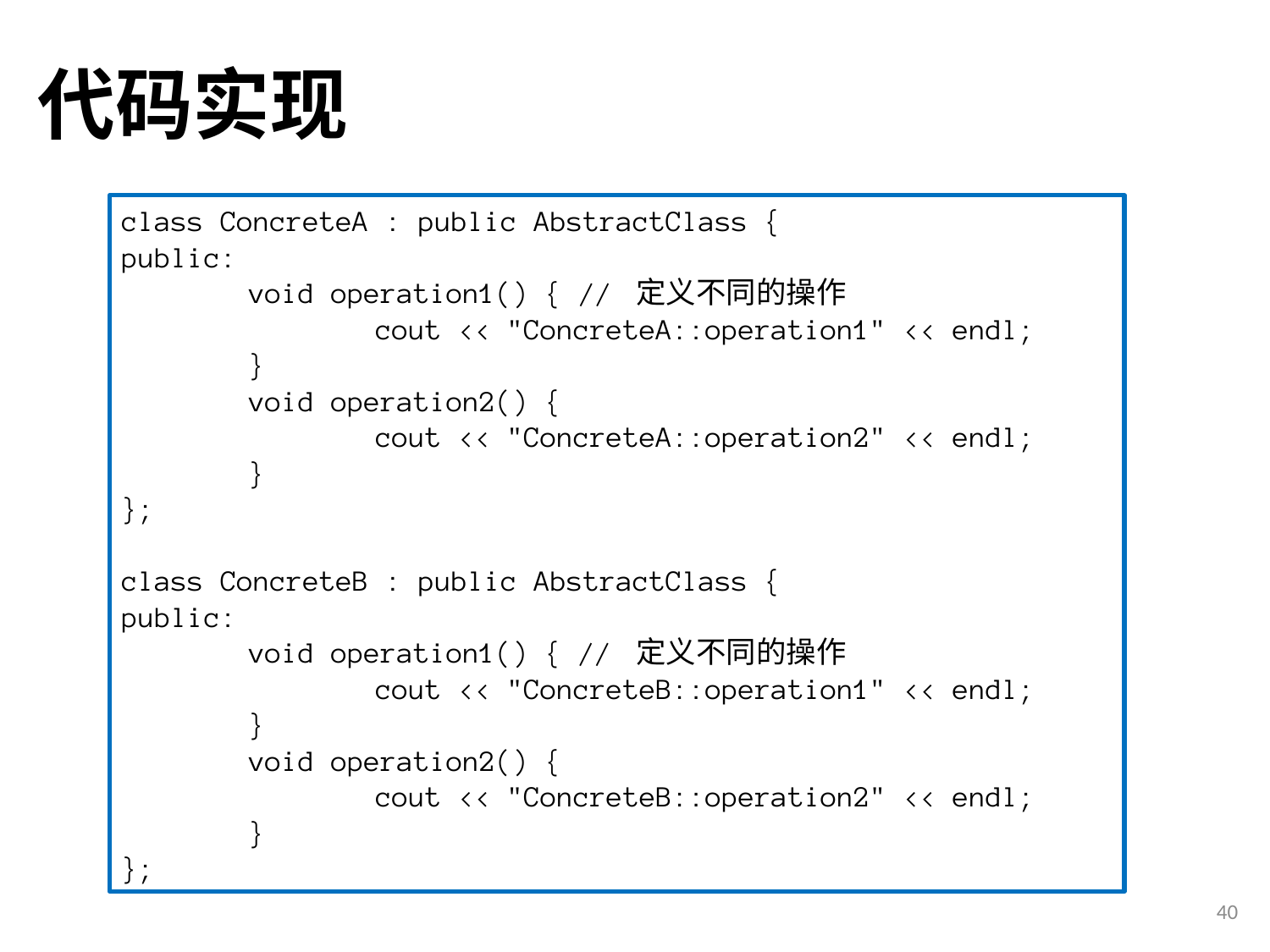

# 代码实现
class ConcreteA : public AbstractClass {
public:
	void operation1() { // 定义不同的操作
		cout << "ConcreteA::operation1" << endl;
	}
	void operation2() {
		cout << "ConcreteA::operation2" << endl;
	}
};

class ConcreteB : public AbstractClass {
public:
	void operation1() { // 定义不同的操作
		cout << "ConcreteB::operation1" << endl;
	}
	void operation2() {
		cout << "ConcreteB::operation2" << endl;
	}
};
40